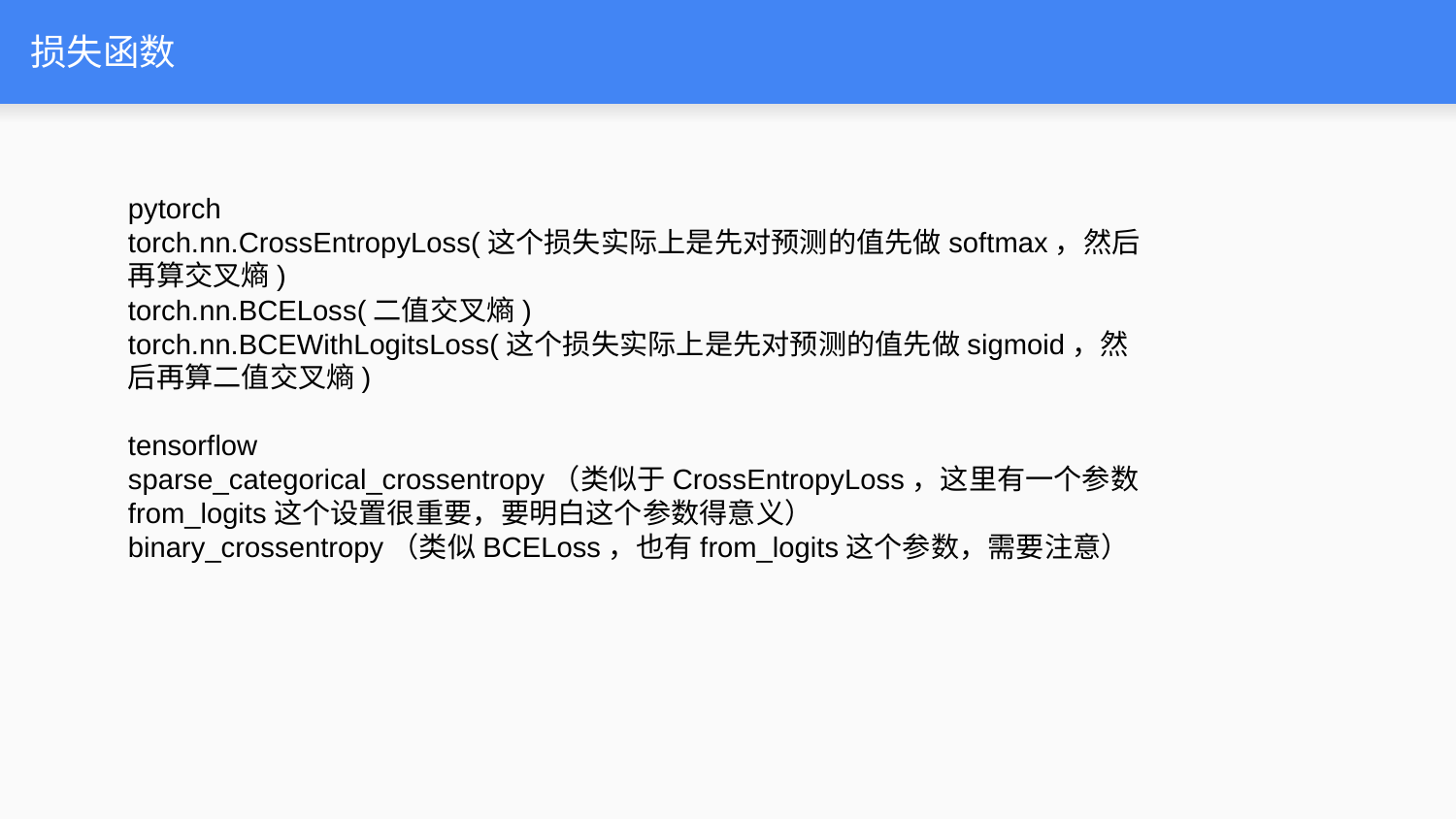

# 损失函数
pytorch
torch.nn.CrossEntropyLoss(这个损失实际上是先对预测的值先做softmax，然后再算交叉熵)
torch.nn.BCELoss(二值交叉熵)
torch.nn.BCEWithLogitsLoss(这个损失实际上是先对预测的值先做sigmoid，然后再算二值交叉熵)

tensorflow
sparse_categorical_crossentropy（类似于CrossEntropyLoss，这里有一个参数from_logits这个设置很重要，要明白这个参数得意义）
binary_crossentropy（类似BCELoss，也有from_logits这个参数，需要注意）